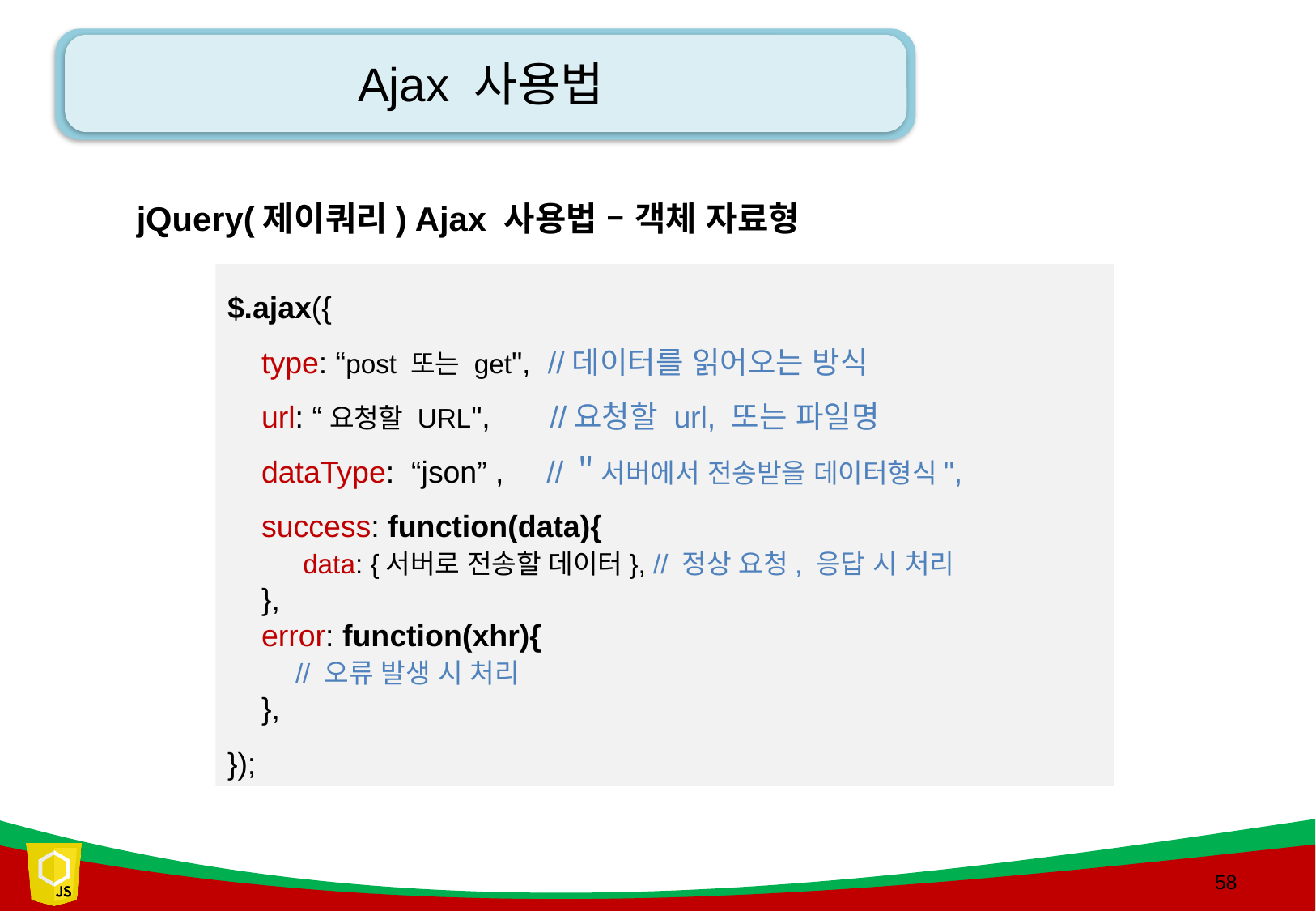

# Ajax 사용법
 jQuery(제이쿼리) Ajax 사용법 – 객체 자료형
$.ajax({
    type: “post 또는 get",  //데이터를 읽어오는 방식
    url: “요청할 URL",       //요청할 url, 또는 파일명
    dataType:  “json” ,     //＂서버에서 전송받을 데이터형식",
    success: function(data){
         data: {서버로 전송할 데이터}, // 정상 요청, 응답 시 처리
    },
    error: function(xhr){
        // 오류 발생 시 처리
    },
});
58